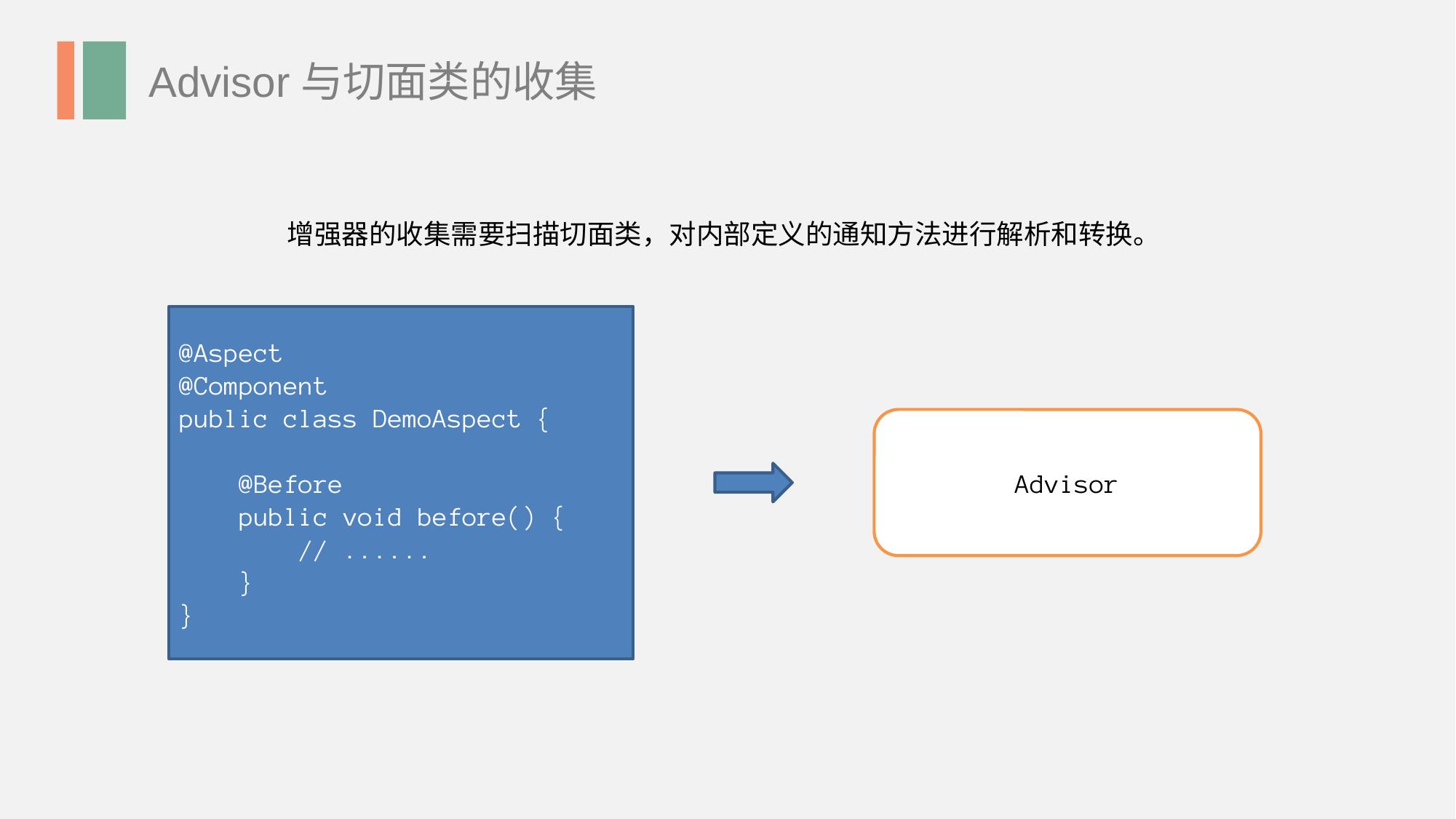

Advisor与切面类的收集
增强器的收集需要扫描切面类，对内部定义的通知方法进行解析和转换。
@Aspect
@Component
public class DemoAspect {

    @Before
    public void before() {
        // ......
    }
}
Advisor